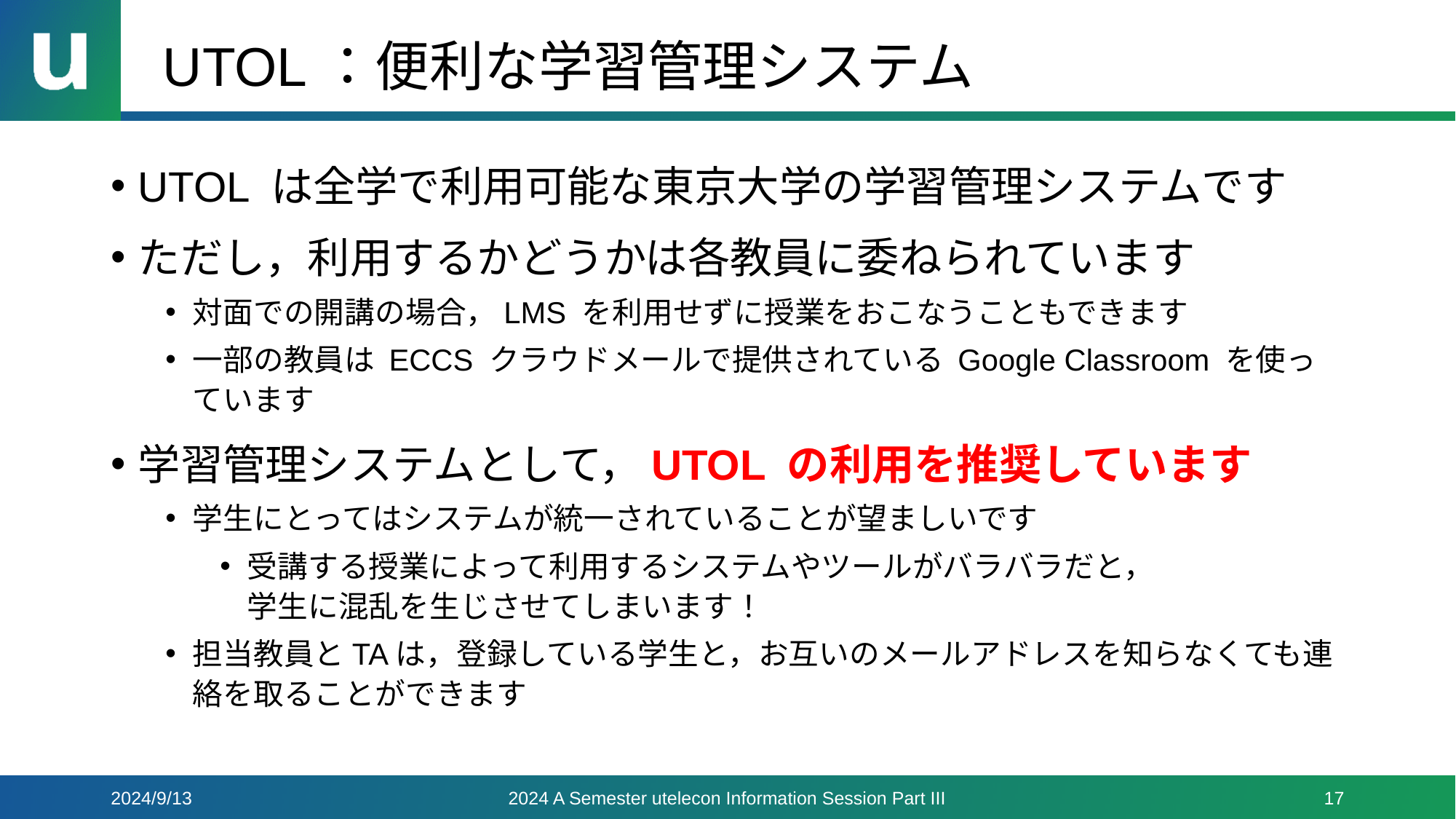

# UTOL：便利な学習管理システム
UTOL は全学で利用可能な東京大学の学習管理システムです
ただし，利用するかどうかは各教員に委ねられています
対面での開講の場合，LMS を利用せずに授業をおこなうこともできます
一部の教員は ECCS クラウドメールで提供されている Google Classroom を使っています
学習管理システムとして，UTOL の利用を推奨しています
学生にとってはシステムが統一されていることが望ましいです
受講する授業によって利用するシステムやツールがバラバラだと，
学生に混乱を生じさせてしまいます！
担当教員とTAは，登録している学生と，お互いのメールアドレスを知らなくても連絡を取ることができます
2024/9/13
2024 A Semester utelecon Information Session Part III
17